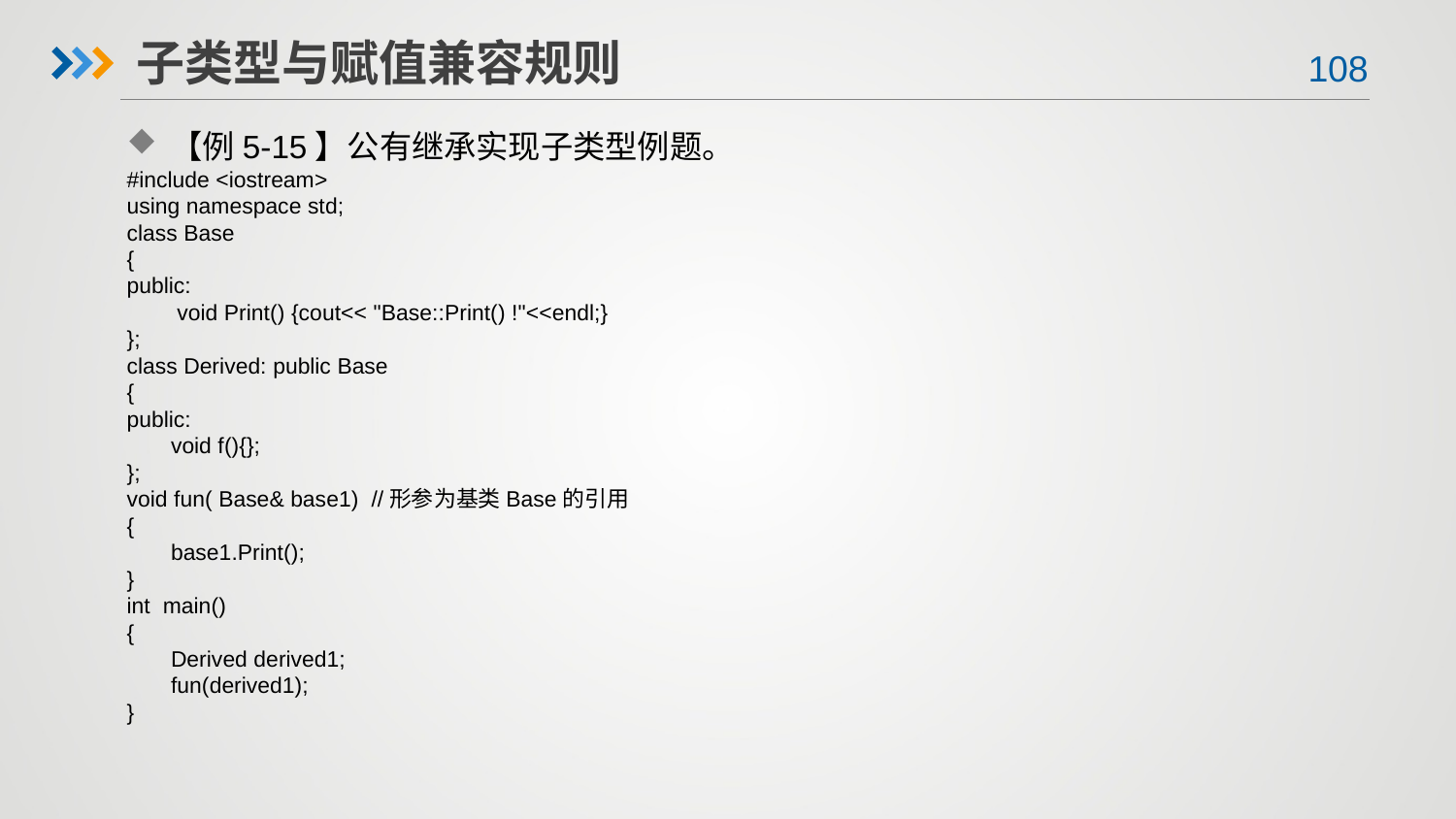

子类型与赋值兼容规则
【例5-15】公有继承实现子类型例题。
#include <iostream>
using namespace std;
class Base
{
public:
        void Print() {cout<< "Base::Print() !"<<endl;}
};
class Derived: public Base
{
public:
       void f(){};
};
void fun( Base& base1)  //形参为基类Base的引用
{
       base1.Print();
}
int  main()
{
       Derived derived1;
       fun(derived1);
}